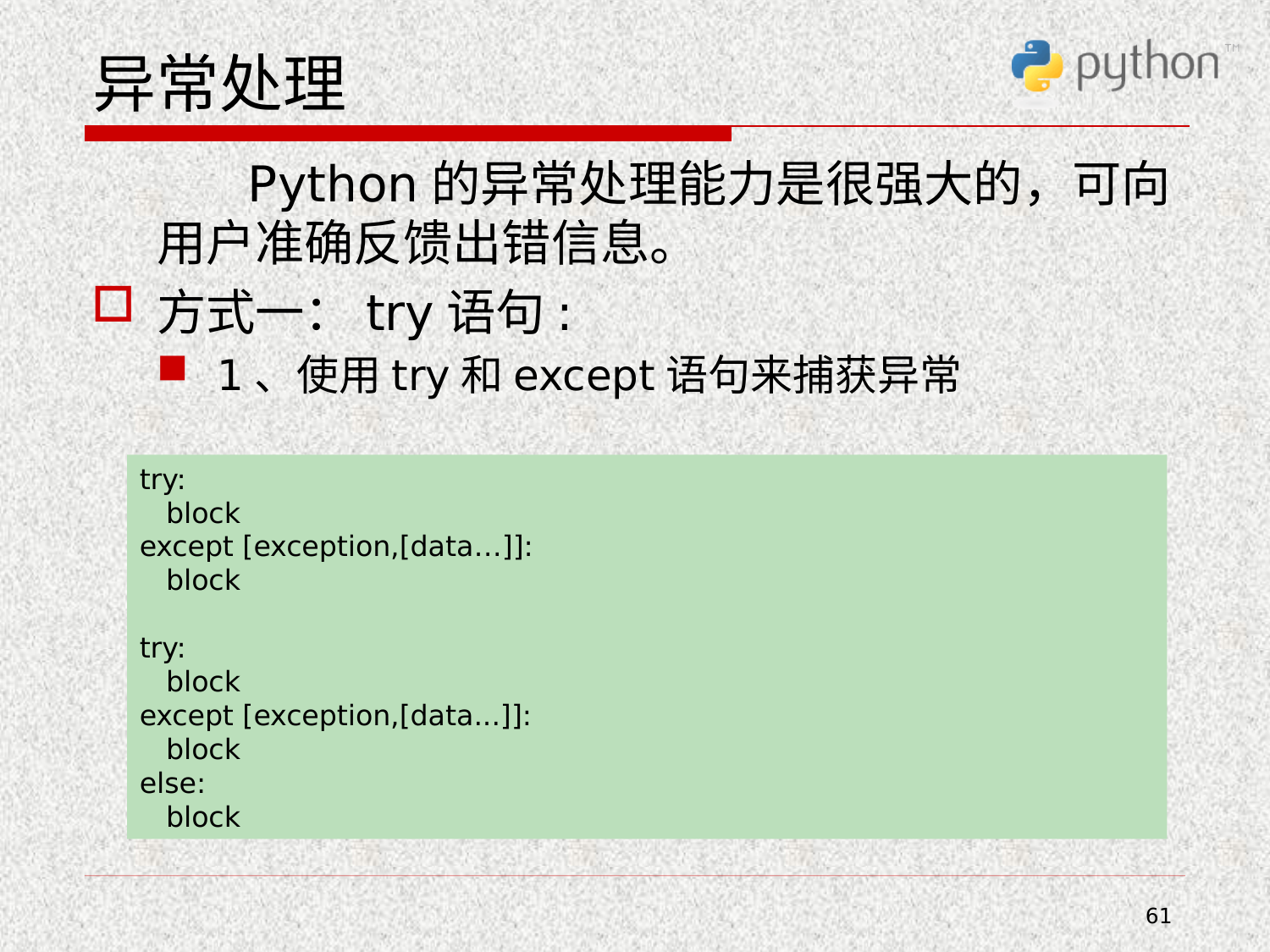

# 异常处理
          Python的异常处理能力是很强大的，可向用户准确反馈出错信息。
方式一：try语句:
1、使用try和except语句来捕获异常

try:
   block
except [exception,[data…]]:
   block

try:
   block
except [exception,[data...]]:
   block
else:
   block
61